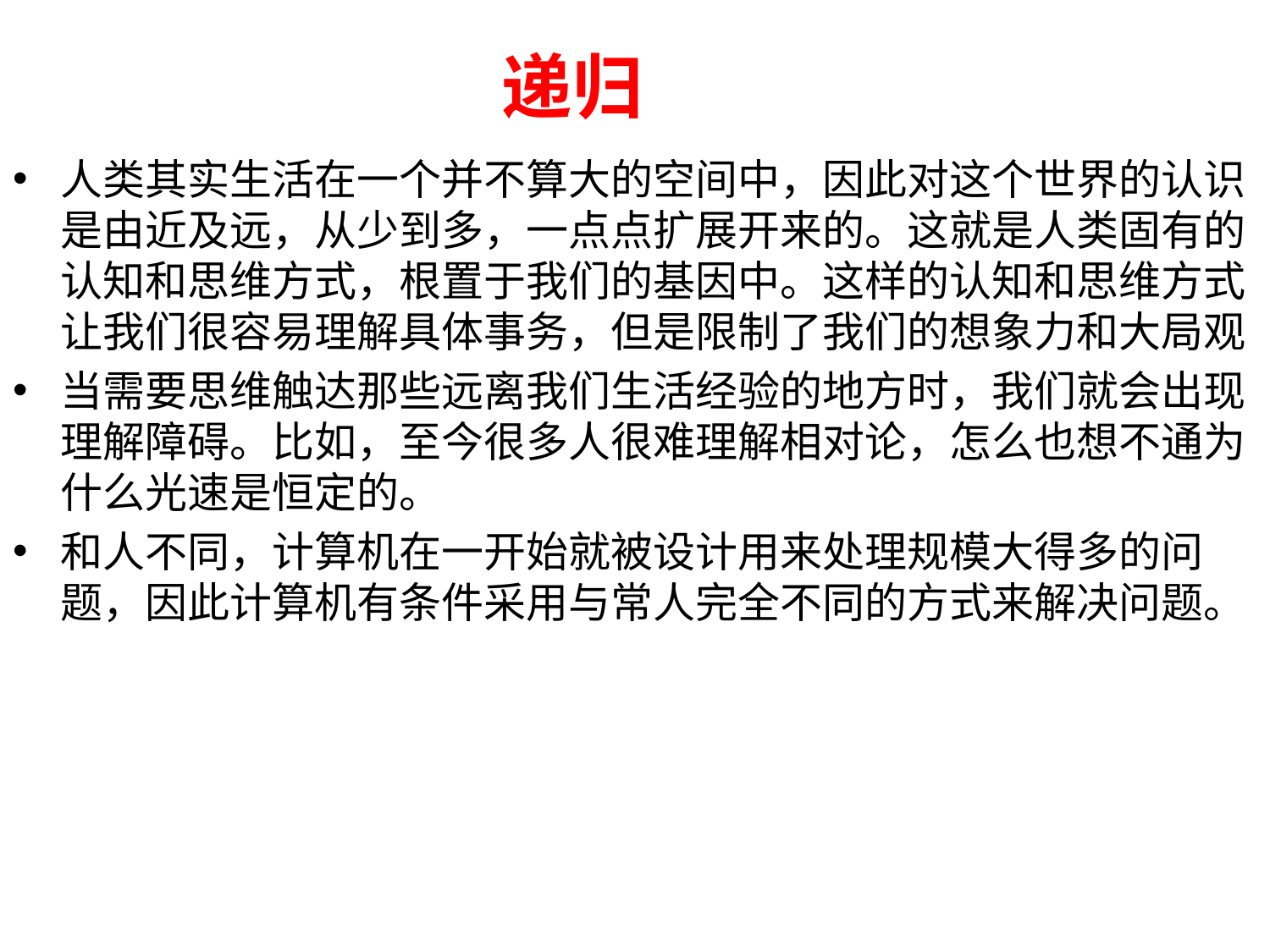

递归
人类其实生活在一个并不算大的空间中，因此对这个世界的认识是由近及远，从少到多，一点点扩展开来的。这就是人类固有的认知和思维方式，根置于我们的基因中。这样的认知和思维方式让我们很容易理解具体事务，但是限制了我们的想象力和大局观
当需要思维触达那些远离我们生活经验的地方时，我们就会出现理解障碍。比如，至今很多人很难理解相对论，怎么也想不通为什么光速是恒定的。
和人不同，计算机在一开始就被设计用来处理规模大得多的问题，因此计算机有条件采用与常人完全不同的方式来解决问题。